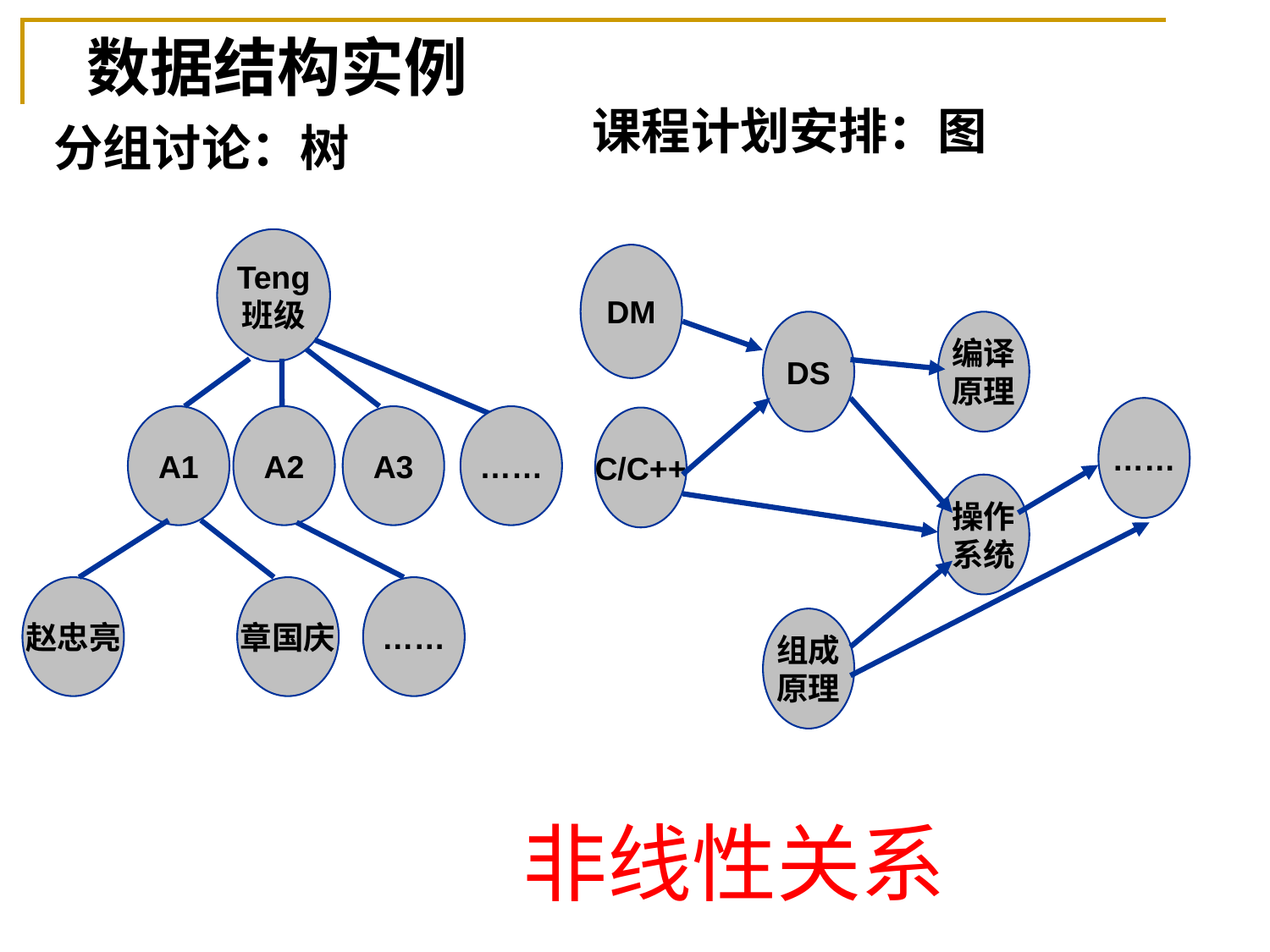

# 数据结构实例
课程计划安排：图
分组讨论：树
Teng
班级

A1
A2
A3
……

赵忠亮
章国庆
……
DM
DS
编译
原理

……
C/C++

操作
系统

组成
原理
非线性关系